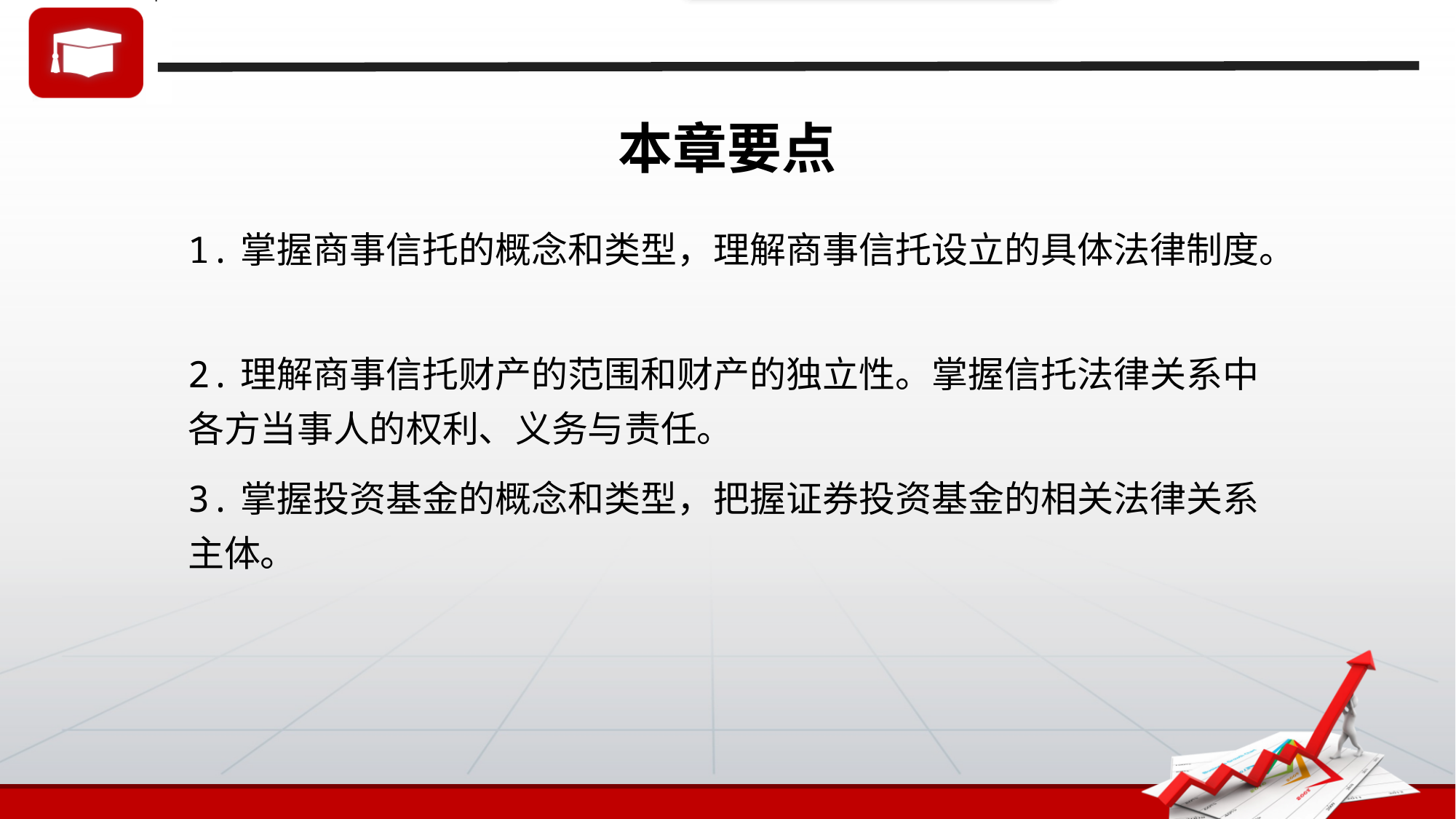

# 本章要点
1.掌握商事信托的概念和类型，理解商事信托设立的具体法律制度。
2.理解商事信托财产的范围和财产的独立性。掌握信托法律关系中各方当事人的权利、义务与责任。
3.掌握投资基金的概念和类型，把握证券投资基金的相关法律关系主体。